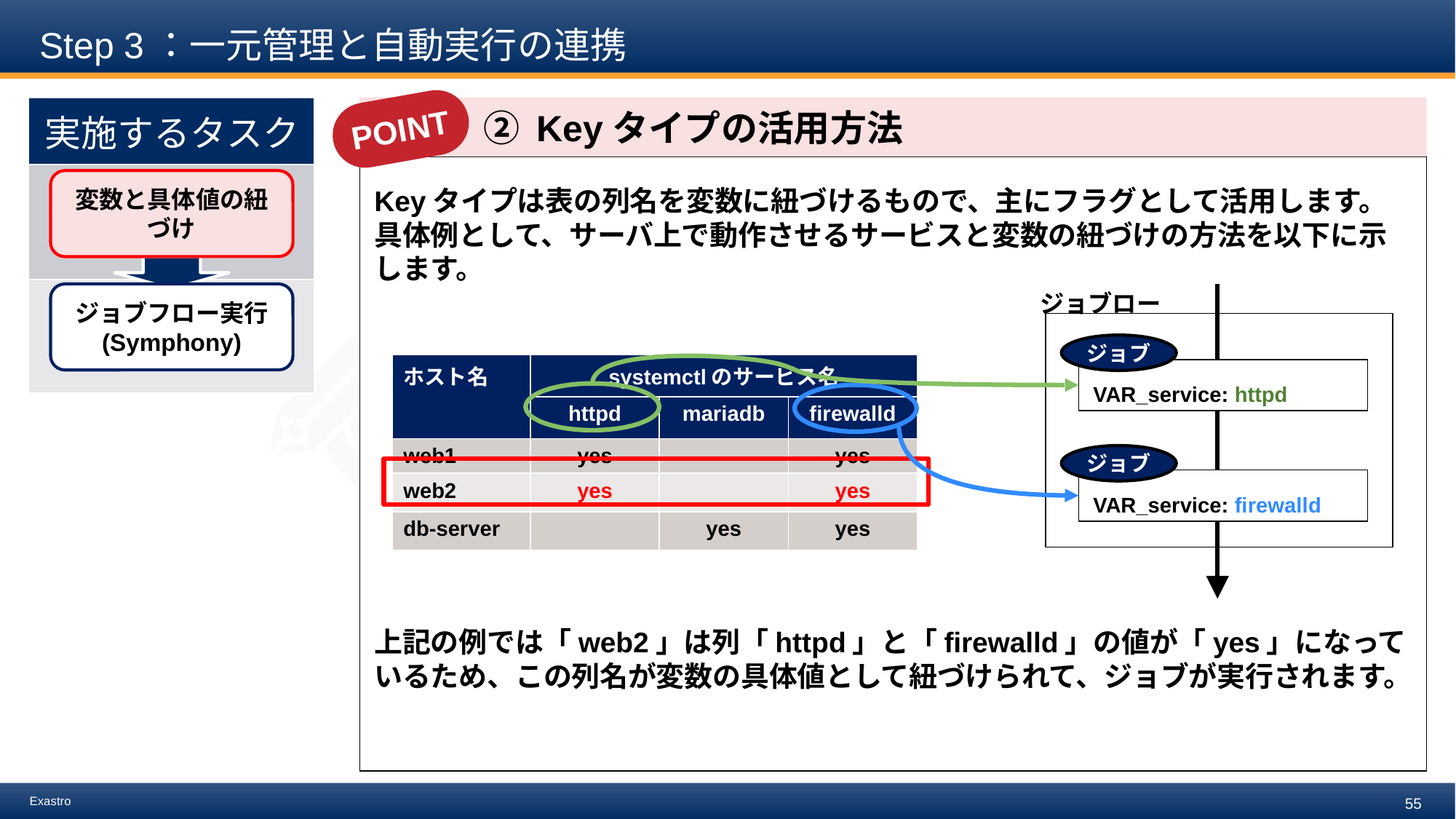

# Step 3：一元管理と自動実行の連携
POINT
| 実施するタスク |
| --- |
|  |
|  |
　　　② Keyタイプの活用方法

Keyタイプは表の列名を変数に紐づけるもので、主にフラグとして活用します。具体例として、サーバ上で動作させるサービスと変数の紐づけの方法を以下に示します。

上記の例では「web2」は列「httpd」と「firewalld」の値が「yes」になっているため、この列名が変数の具体値として紐づけられて、ジョブが実行されます。

変数と具体値の紐づけ

ジョブロー
ジョブフロー実行
(Symphony)

ジョブ
| ホスト名 | systemctlのサービス名 |  |  |
| --- | --- | --- | --- |
|  | httpd | mariadb | firewalld |
| web1 | yes |  | yes |
| web2 | yes |  | yes |
| db-server |  | yes | yes |

VAR_service: httpd

ジョブ

VAR_service: firewalld